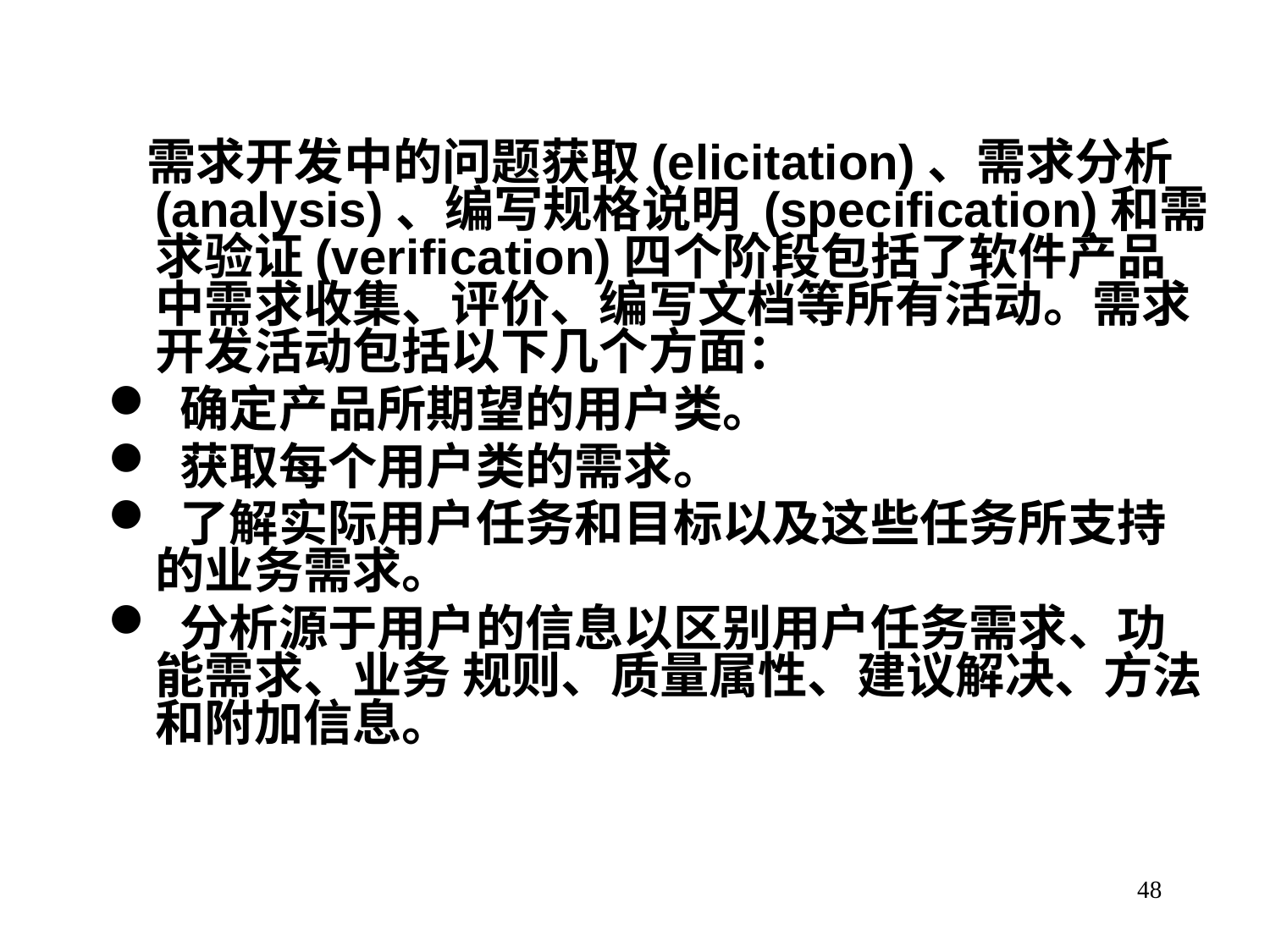

# 需求开发中的问题获取(elicitation)、需求分析(analysis)、编写规格说明 (specification)和需求验证(verification)四个阶段包括了软件产品中需求收集、评价、编写文档等所有活动。需求开发活动包括以下几个方面：
 确定产品所期望的用户类。
 获取每个用户类的需求。
 了解实际用户任务和目标以及这些任务所支持的业务需求。
 分析源于用户的信息以区别用户任务需求、功能需求、业务 规则、质量属性、建议解决、方法和附加信息。

48